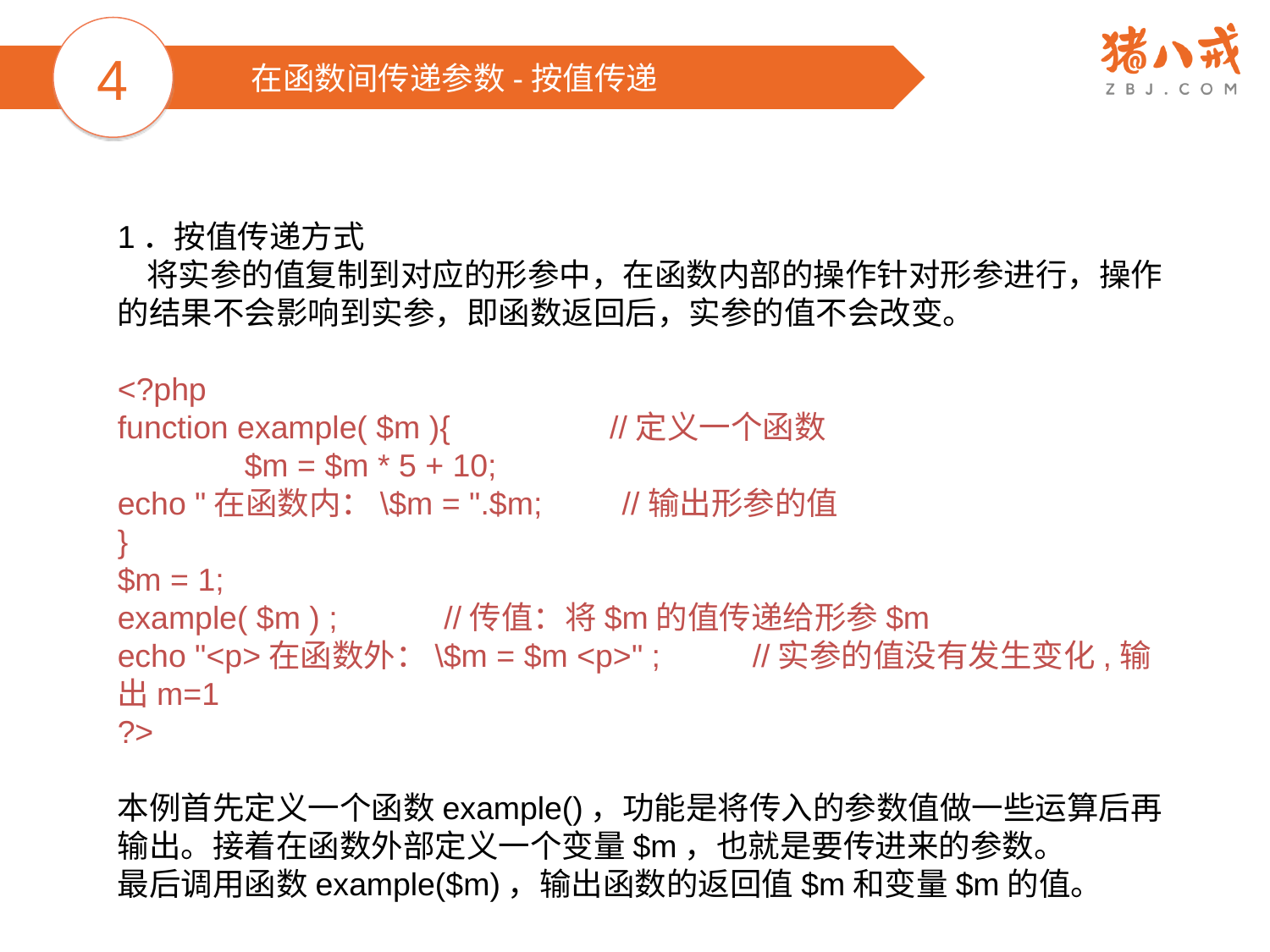

4
在函数间传递参数-按值传递

1．按值传递方式
   将实参的值复制到对应的形参中，在函数内部的操作针对形参进行，操作的结果不会影响到实参，即函数返回后，实参的值不会改变。

<?php
function example( $m ){                  //定义一个函数
	$m = $m * 5 + 10;
echo "在函数内：\$m = ".$m;         //输出形参的值
}
$m = 1;
example( $m ) ;            //传值：将$m的值传递给形参$m
echo "<p>在函数外：\$m = $m <p>" ;    	//实参的值没有发生变化,输出m=1
?>

本例首先定义一个函数example()，功能是将传入的参数值做一些运算后再输出。接着在函数外部定义一个变量$m，也就是要传进来的参数。
最后调用函数example($m)，输出函数的返回值$m和变量$m的值。